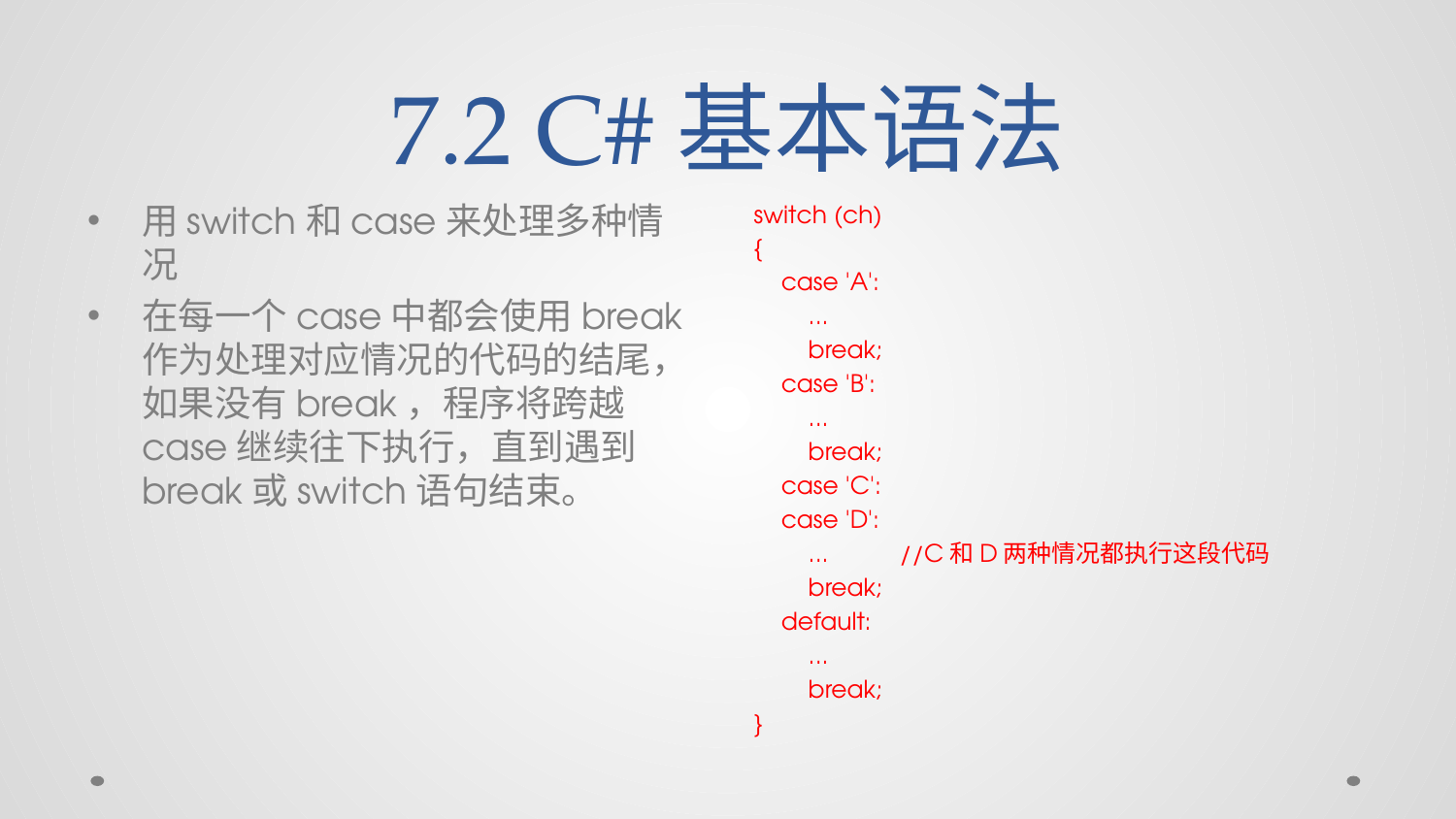

# 7.2 C#基本语法
用switch和case来处理多种情况
在每一个case中都会使用break作为处理对应情况的代码的结尾，如果没有break，程序将跨越case继续往下执行，直到遇到break或switch语句结束。
switch (ch)
{
    case 'A':
        ...
        break;
    case 'B':
        ...
        break;
    case 'C':
    case 'D':
        ...	//C和D两种情况都执行这段代码
        break;
    default:
        ...
        break;
}